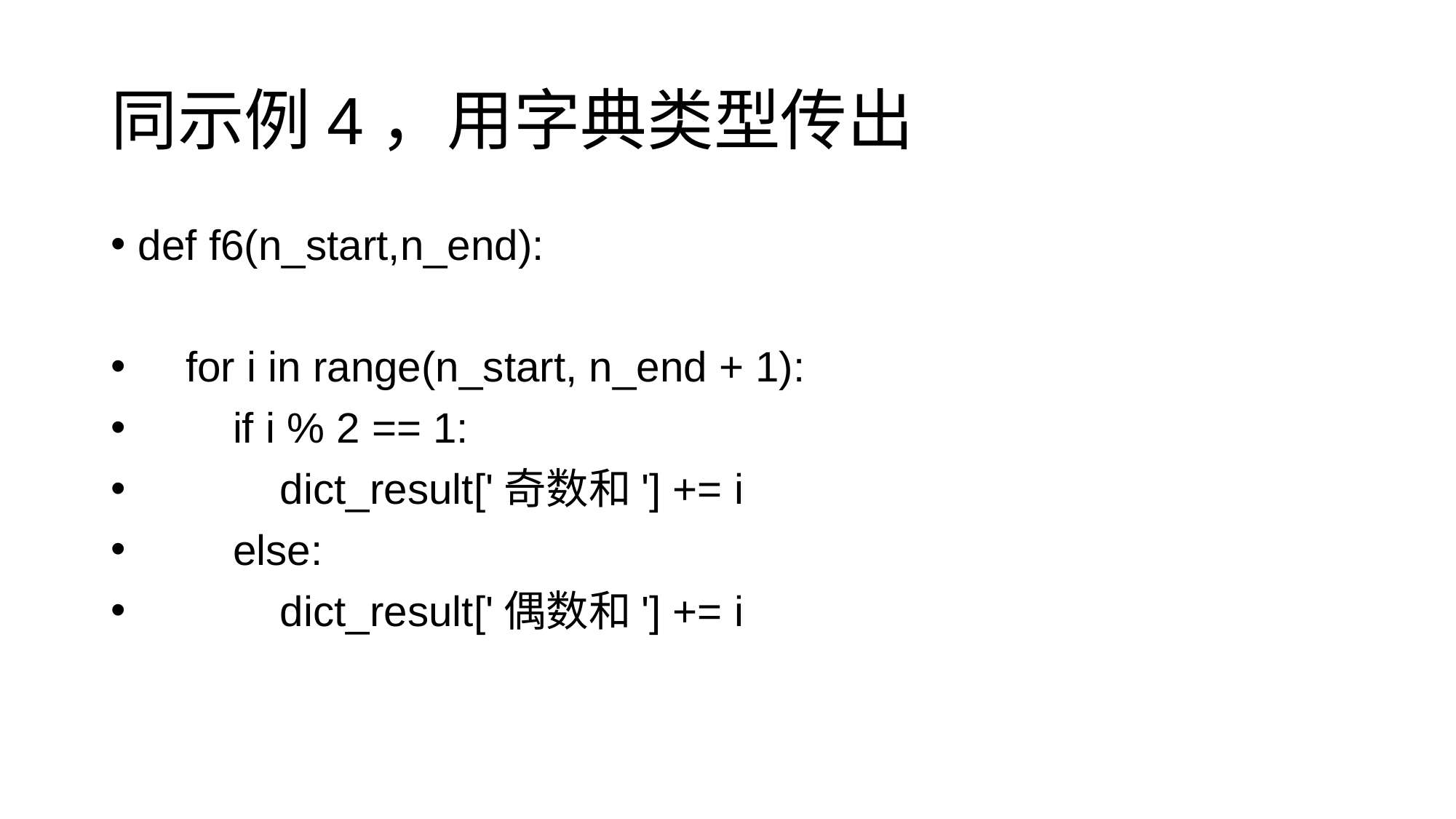

# 同示例4，用字典类型传出
def f6(n_start,n_end):

    for i in range(n_start, n_end + 1):
        if i % 2 == 1:
            dict_result['奇数和'] += i
        else:
            dict_result['偶数和'] += i